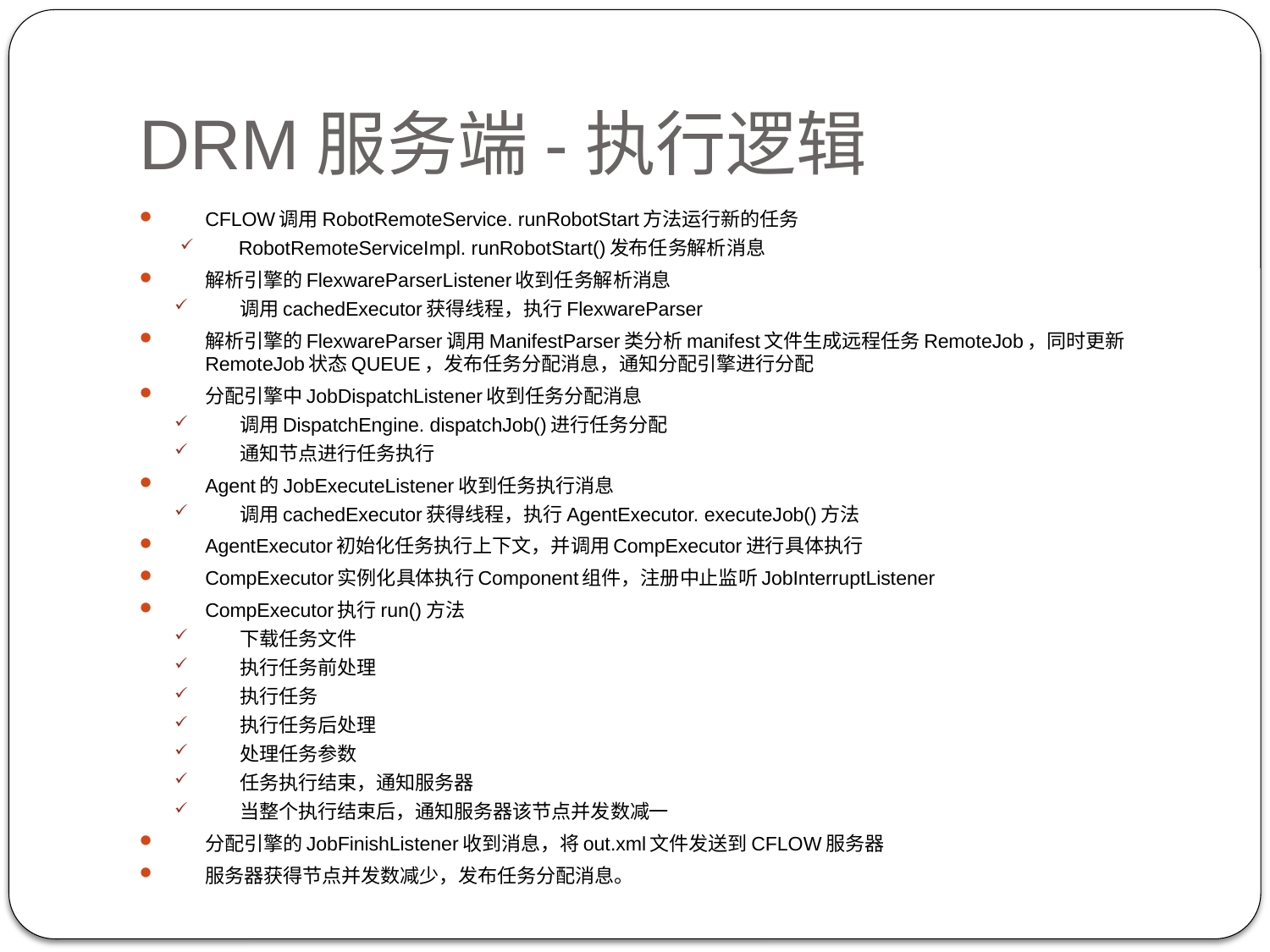

# DRM服务端-执行逻辑
CFLOW调用RobotRemoteService. runRobotStart方法运行新的任务
RobotRemoteServiceImpl. runRobotStart()发布任务解析消息
解析引擎的FlexwareParserListener收到任务解析消息
调用cachedExecutor获得线程，执行FlexwareParser
解析引擎的FlexwareParser调用ManifestParser类分析manifest文件生成远程任务RemoteJob，同时更新RemoteJob状态QUEUE，发布任务分配消息，通知分配引擎进行分配
分配引擎中JobDispatchListener收到任务分配消息
调用DispatchEngine. dispatchJob()进行任务分配
通知节点进行任务执行
Agent的JobExecuteListener收到任务执行消息
调用cachedExecutor获得线程，执行AgentExecutor. executeJob()方法
AgentExecutor初始化任务执行上下文，并调用CompExecutor进行具体执行
CompExecutor实例化具体执行Component组件，注册中止监听JobInterruptListener
CompExecutor执行run()方法
下载任务文件
执行任务前处理
执行任务
执行任务后处理
处理任务参数
任务执行结束，通知服务器
当整个执行结束后，通知服务器该节点并发数减一
分配引擎的JobFinishListener收到消息，将out.xml文件发送到CFLOW服务器
服务器获得节点并发数减少，发布任务分配消息。